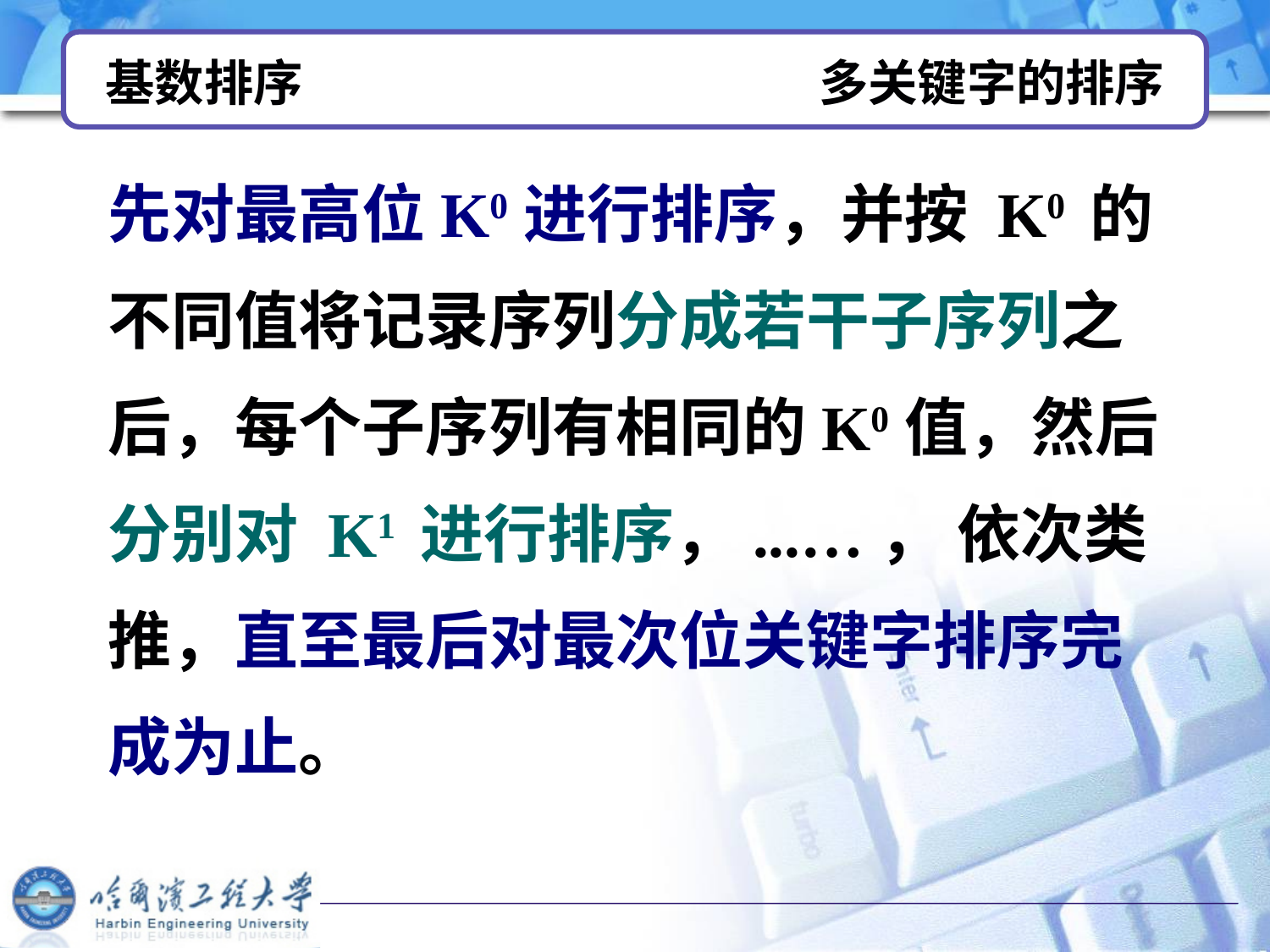

# 基数排序                                              多关键字的排序
先对最高位K0进行排序，并按 K0 的不同值将记录序列分成若干子序列之后，每个子序列有相同的K0值，然后分别对 K1 进行排序，...…， 依次类推，直至最后对最次位关键字排序完成为止。